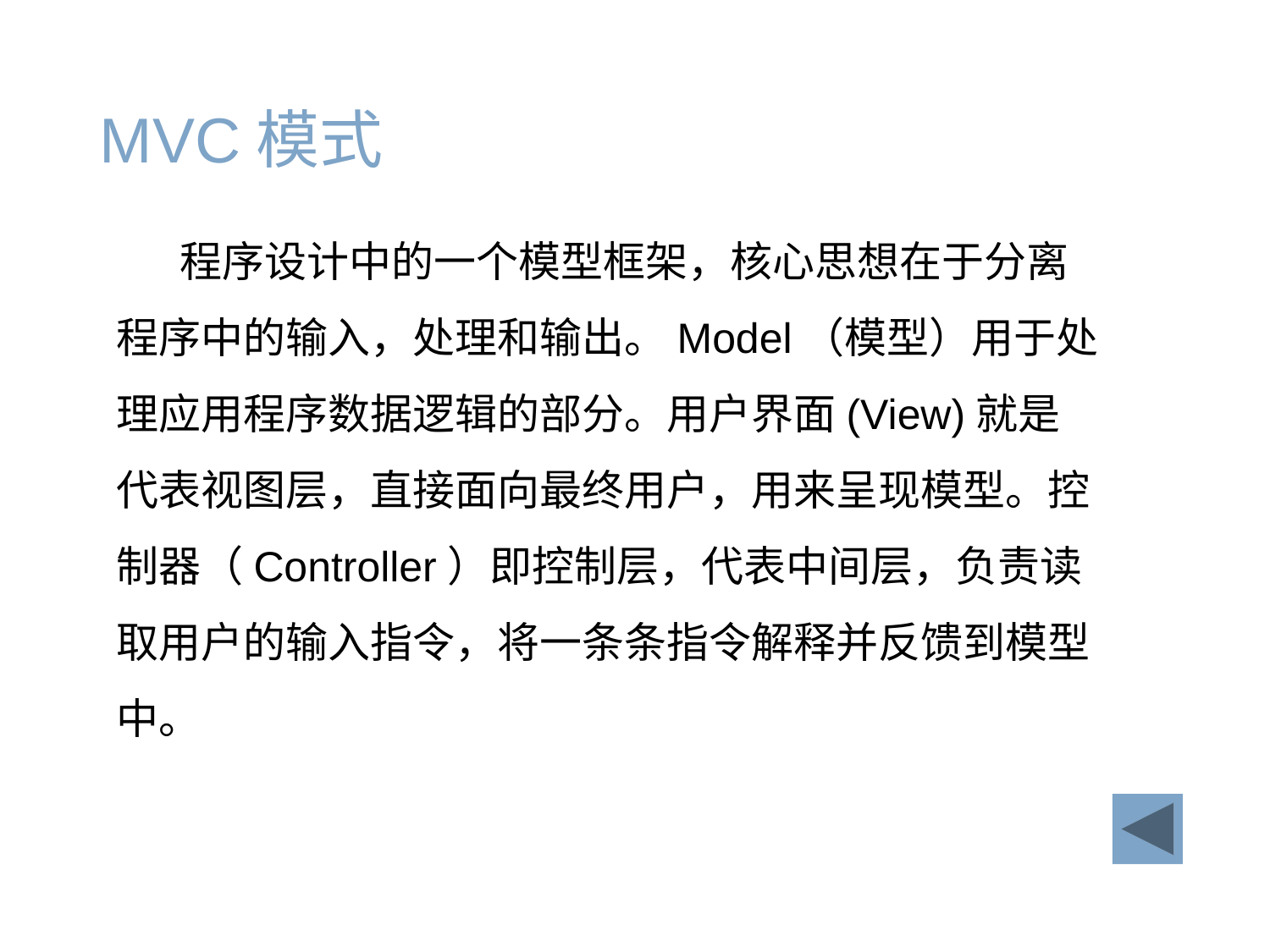

# MVC模式
程序设计中的一个模型框架，核心思想在于分离程序中的输入，处理和输出。Model（模型）用于处理应用程序数据逻辑的部分。用户界面(View)就是代表视图层，直接面向最终用户，用来呈现模型。控制器（Controller）即控制层，代表中间层，负责读取用户的输入指令，将一条条指令解释并反馈到模型中。